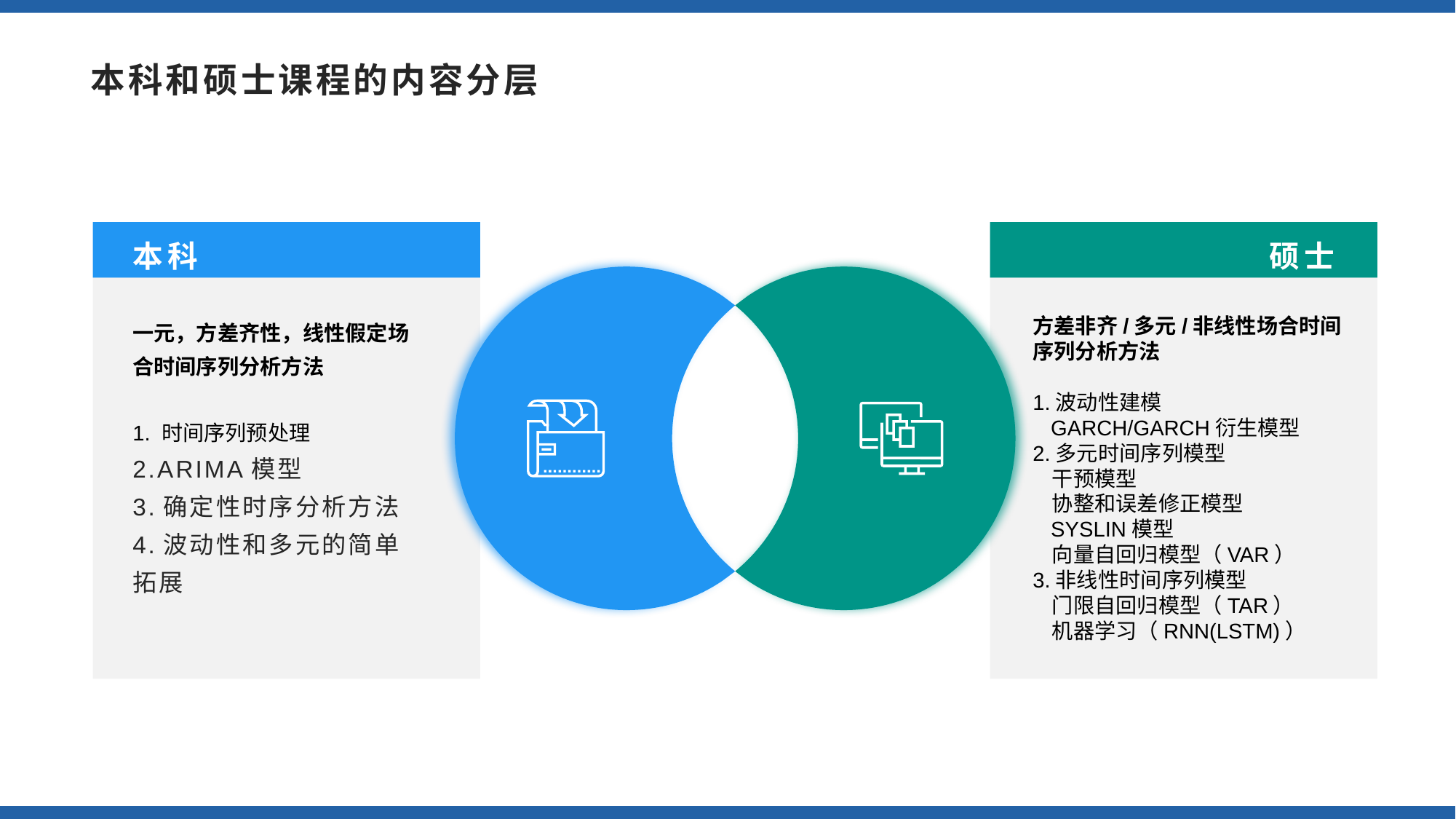

# 本科和硕士课程的内容分层

本科
硕士

一元，方差齐性，线性假定场合时间序列分析方法

1. 时间序列预处理
2.ARIMA模型
3.确定性时序分析方法
4.波动性和多元的简单拓展
方差非齐/多元/非线性场合时间序列分析方法

1.波动性建模
   GARCH/GARCH衍生模型
2.多元时间序列模型
   干预模型
   协整和误差修正模型
   SYSLIN模型
   向量自回归模型（VAR）
3.非线性时间序列模型
   门限自回归模型（TAR）
   机器学习（RNN(LSTM)）